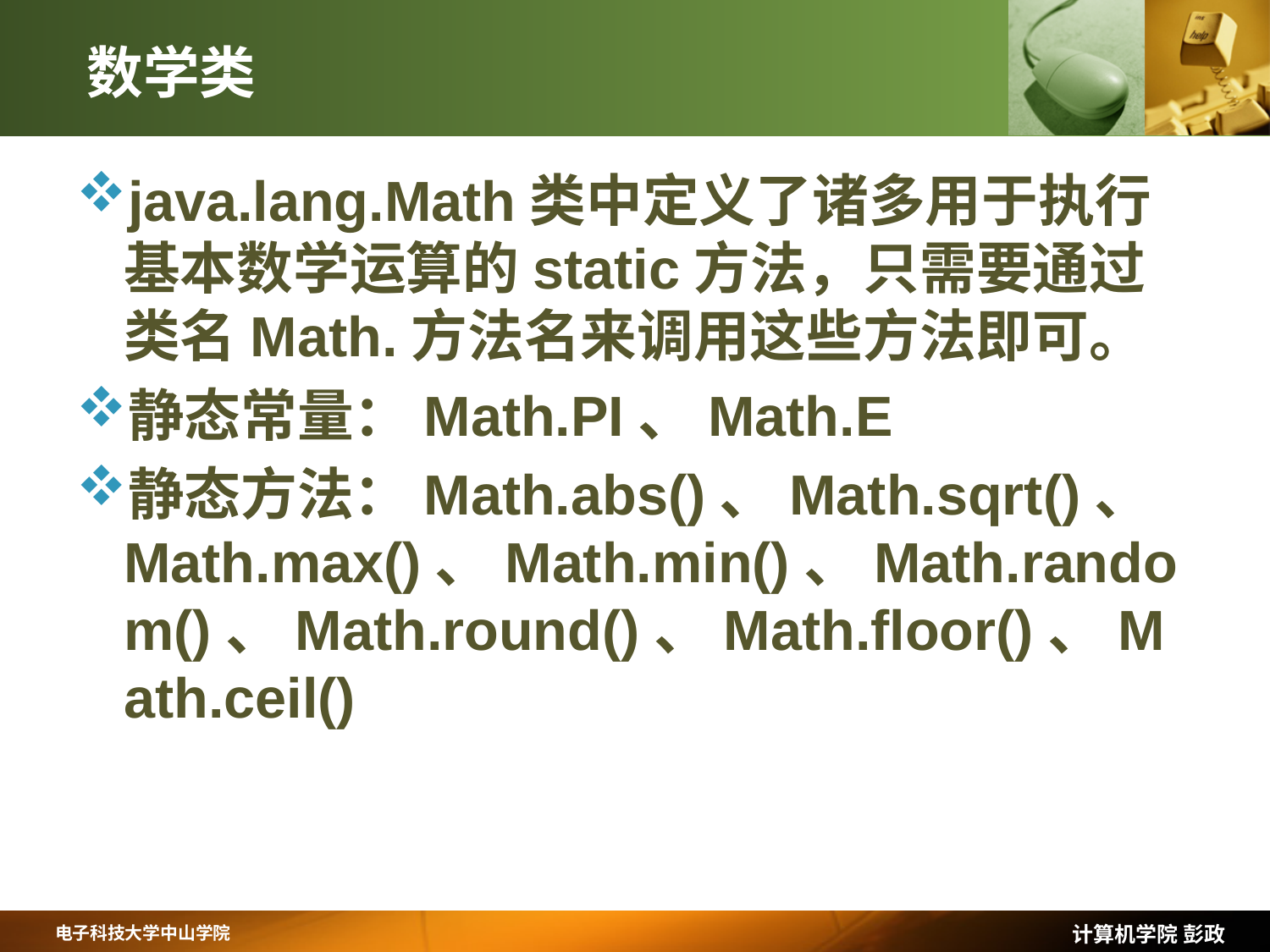

# 数学类
java.lang.Math类中定义了诸多用于执行基本数学运算的static方法，只需要通过类名Math.方法名来调用这些方法即可。
静态常量：Math.PI、Math.E
静态方法：Math.abs()、Math.sqrt()、Math.max()、Math.min()、Math.random()、Math.round()、Math.floor()、Math.ceil()

计算机学院 彭政
电子科技大学中山学院